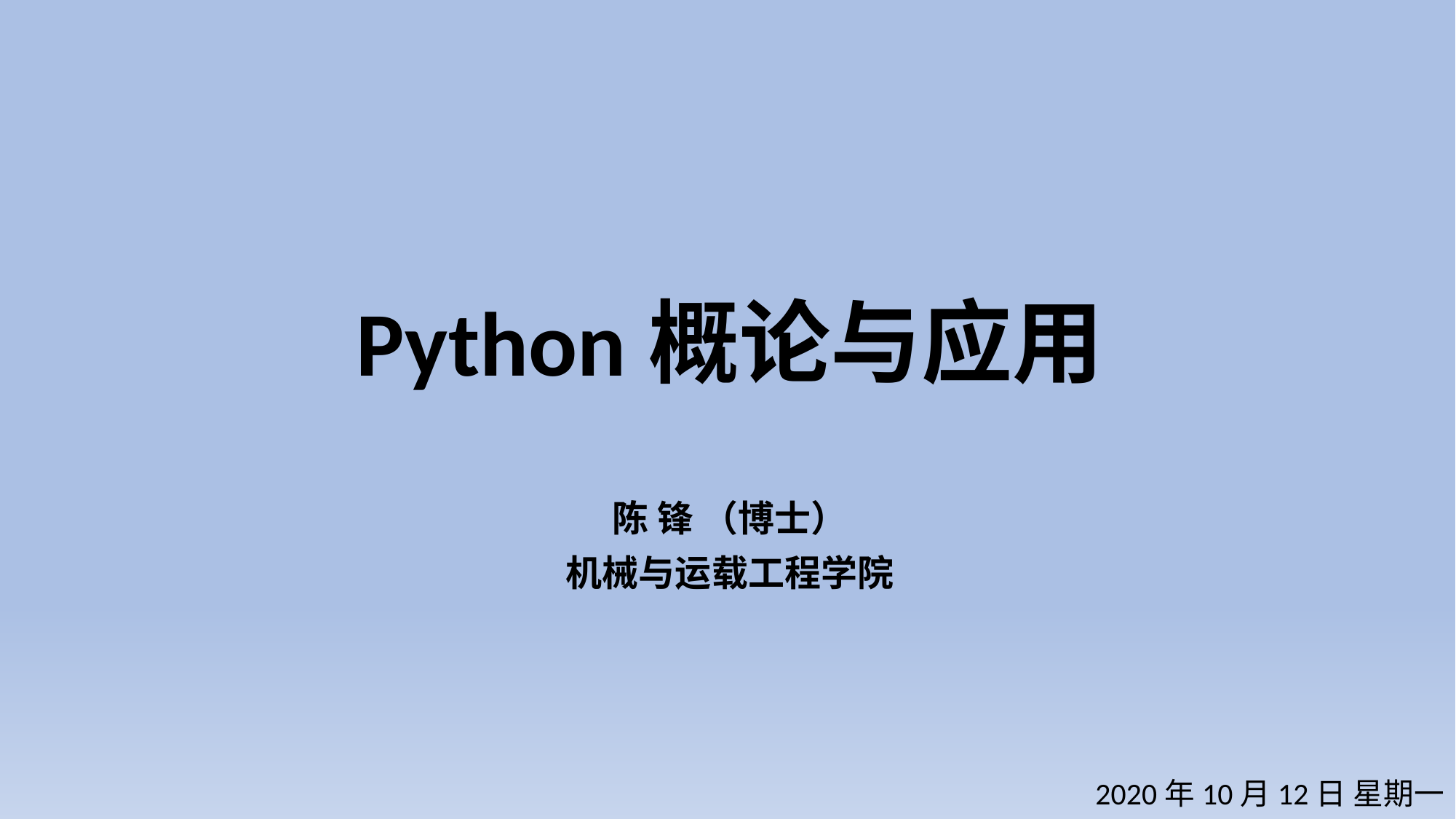

# Python概论与应用
陈 锋 （博士）
机械与运载工程学院

2020年10月12日 星期一